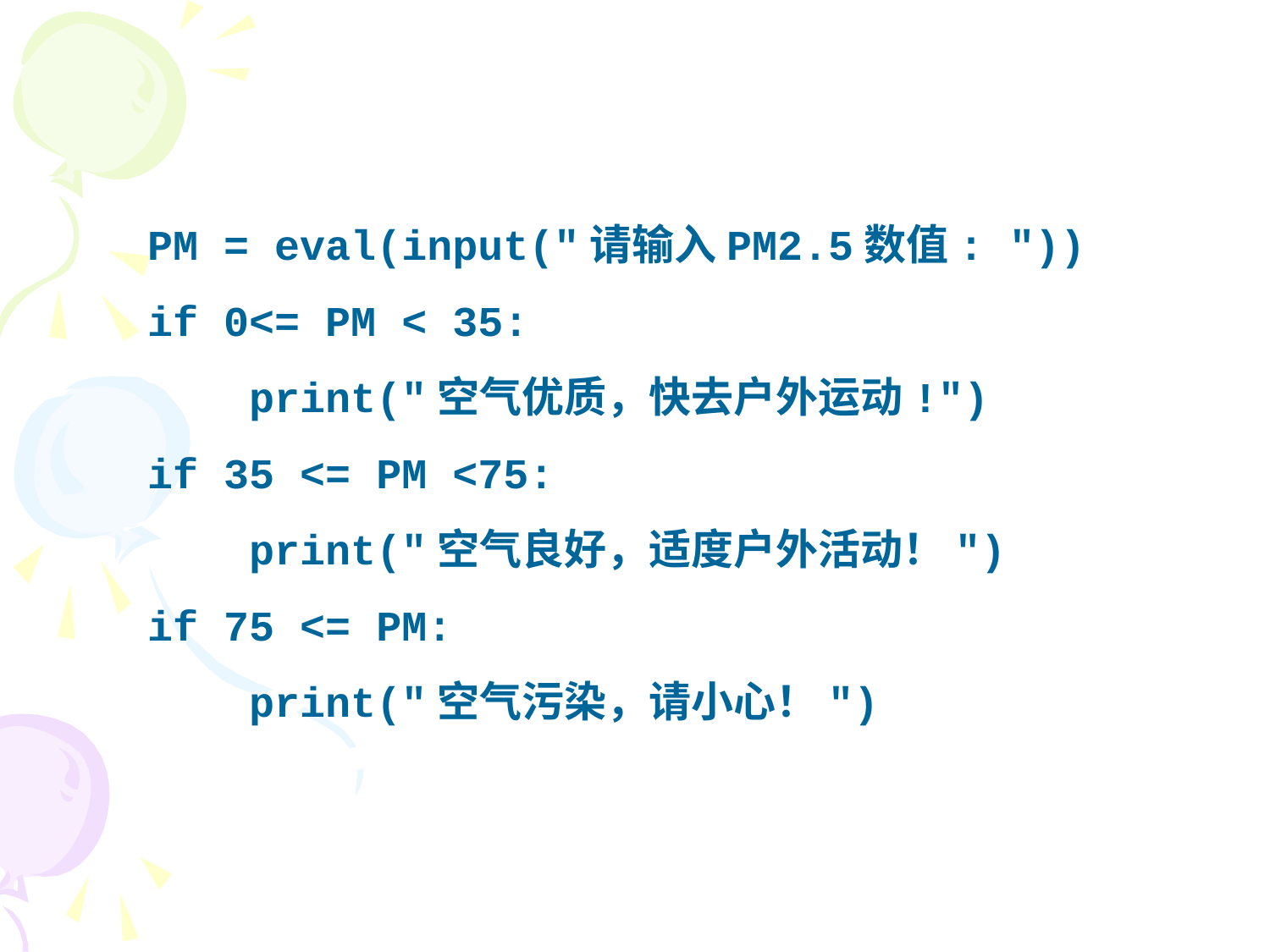

PM = eval(input("请输入PM2.5数值: "))
if 0<= PM < 35:
    print("空气优质，快去户外运动!")
if 35 <= PM <75:
    print("空气良好，适度户外活动！")
if 75 <= PM:
    print("空气污染，请小心！")